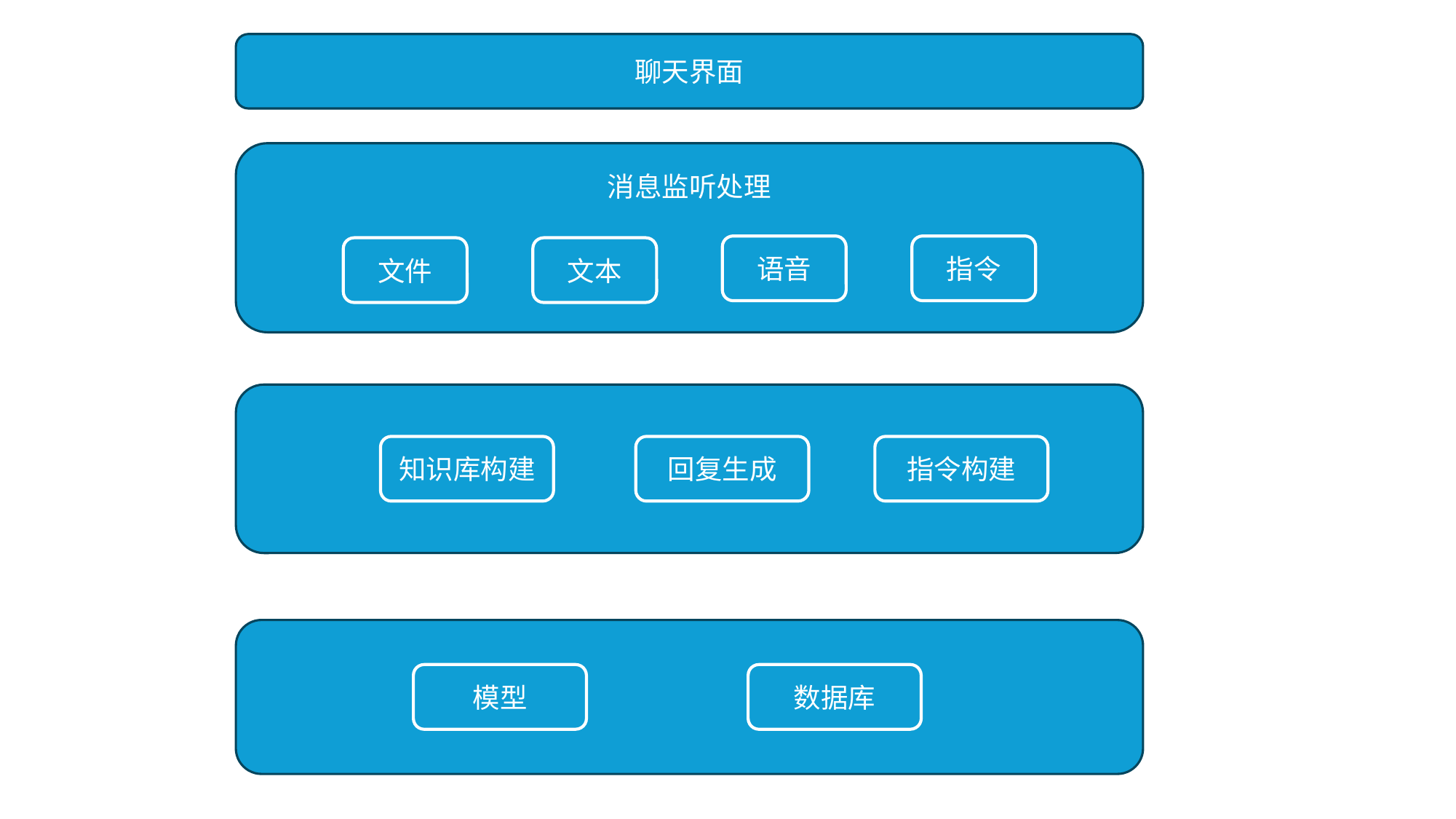

聊天界面

消息监听处理
指令
语音
文件
文本

回复生成
指令构建
知识库构建

数据库
模型